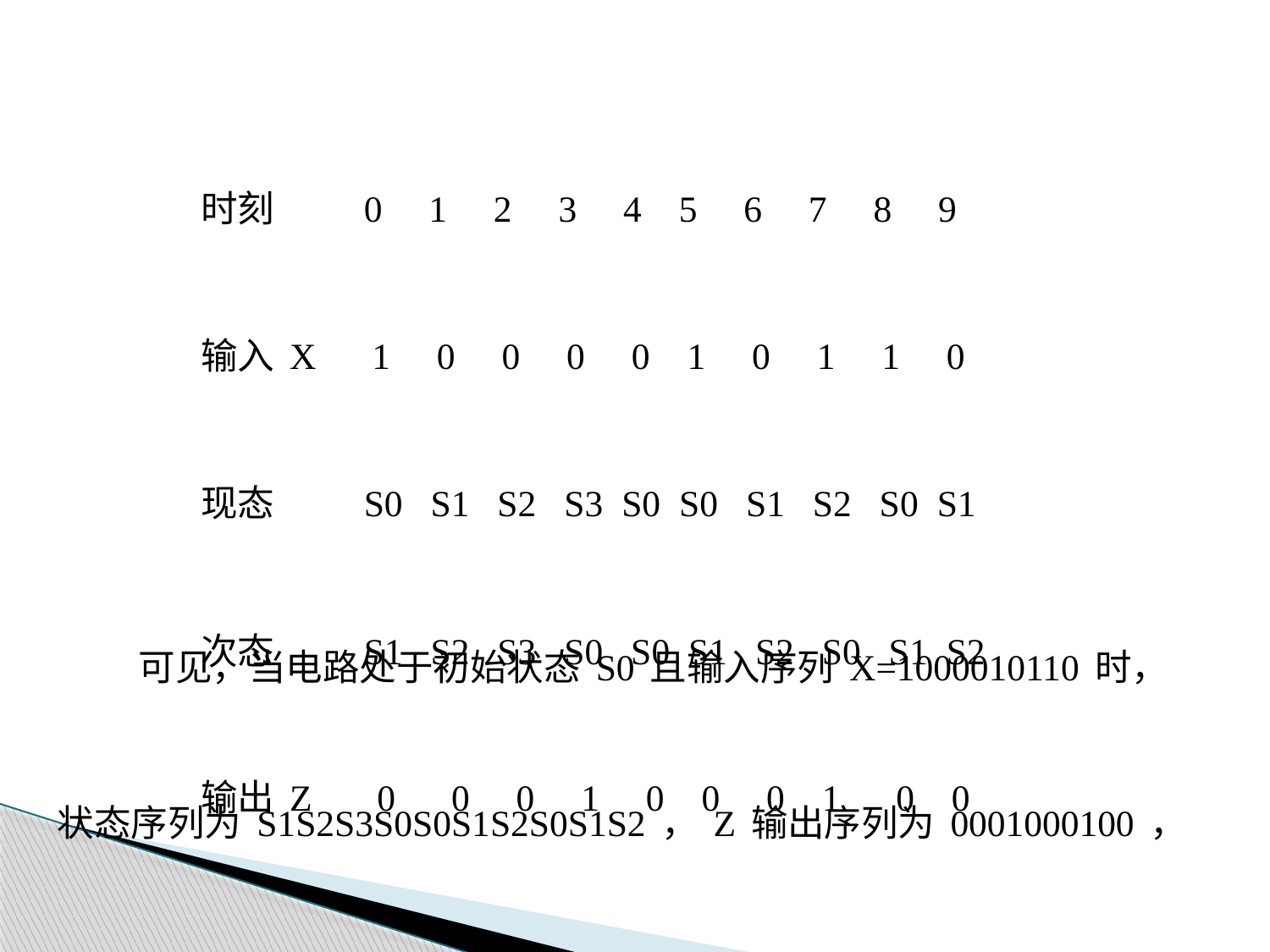

时刻         0     1     2     3     4    5     6     7     8     9
输入X      1     0     0     0     0    1     0     1     1     0
现态         S0   S1   S2   S3  S0  S0   S1   S2   S0  S1
次态         S1   S2   S3   S0   S0  S1   S2   S0   S1  S2
输出Z       0      0     0     1     0    0     0    1      0    0
        可见，当电路处于初始状态S0且输入序列X=1000010110时， 状态序列为S1S2S3S0S0S1S2S0S1S2，Z输出序列为0001000100， 最后一位输入后电路处于S2状态。